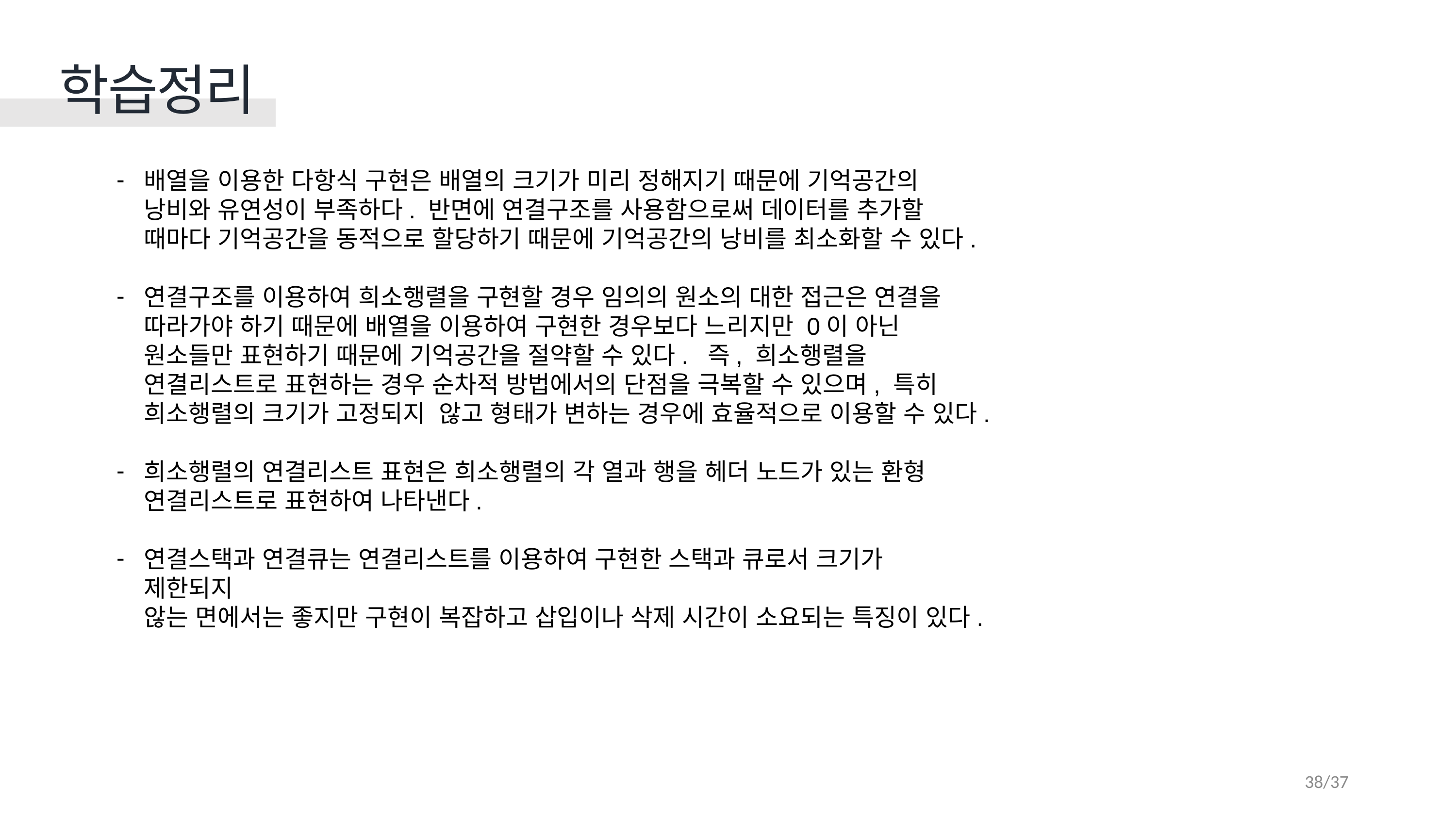

학습정리

배열을 이용한 다항식 구현은 배열의 크기가 미리 정해지기 때문에 기억공간의 낭비와 유연성이 부족하다. 반면에 연결구조를 사용함으로써 데이터를 추가할 때마다 기억공간을 동적으로 할당하기 때문에 기억공간의 낭비를 최소화할 수 있다.

연결구조를 이용하여 희소행렬을 구현할 경우 임의의 원소의 대한 접근은 연결을 따라가야 하기 때문에 배열을 이용하여 구현한 경우보다 느리지만 0이 아닌 원소들만 표현하기 때문에 기억공간을 절약할 수 있다.  즉, 희소행렬을 연결리스트로 표현하는 경우 순차적 방법에서의 단점을 극복할 수 있으며, 특히 희소행렬의 크기가 고정되지  않고 형태가 변하는 경우에 효율적으로 이용할 수 있다.

희소행렬의 연결리스트 표현은 희소행렬의 각 열과 행을 헤더 노드가 있는 환형 연결리스트로 표현하여 나타낸다.

연결스택과 연결큐는 연결리스트를 이용하여 구현한 스택과 큐로서 크기가 제한되지
않는 면에서는 좋지만 구현이 복잡하고 삽입이나 삭제 시간이 소요되는 특징이 있다.
38/37